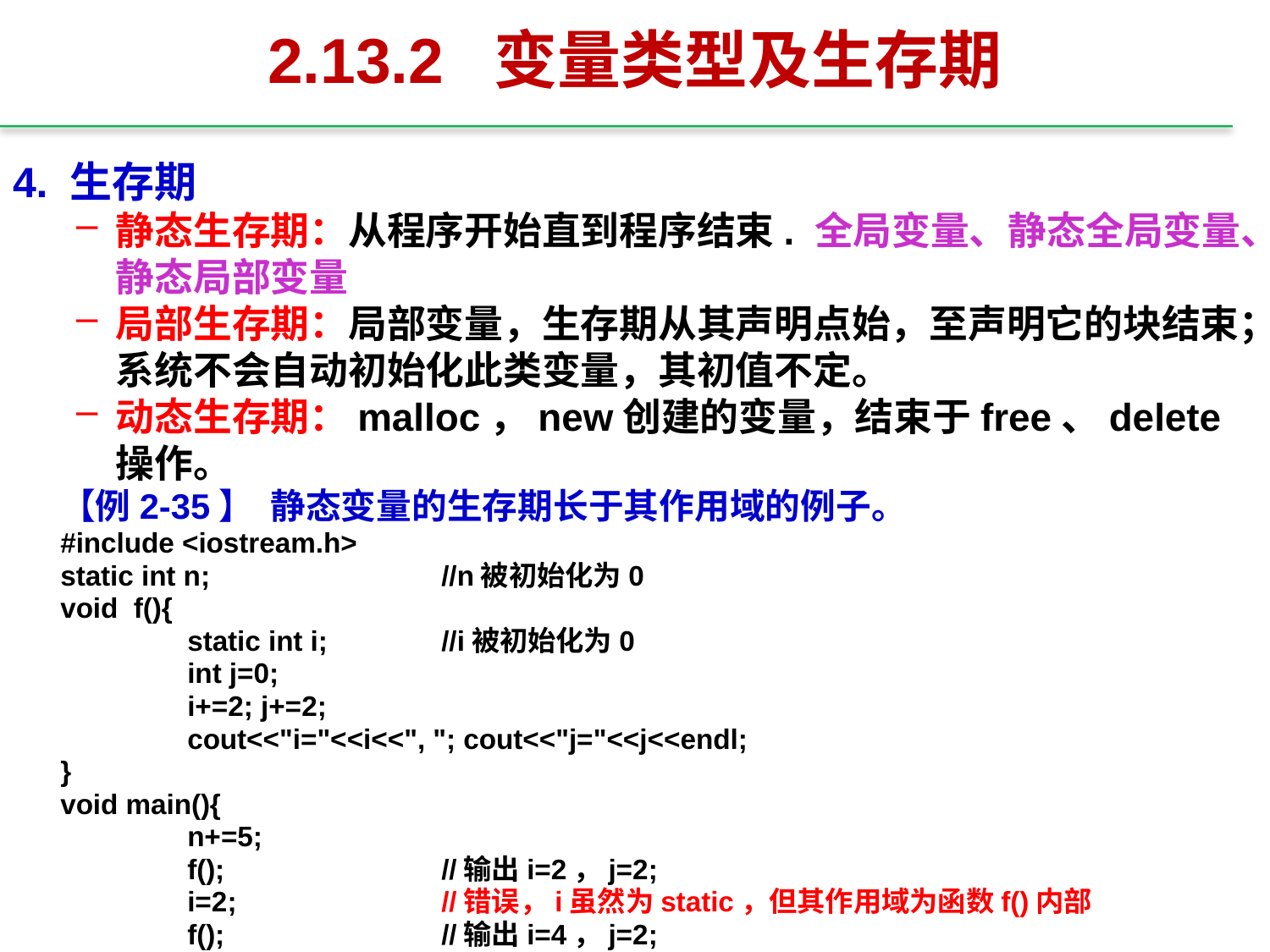

# 2.13.2  变量类型及生存期
4. 生存期
静态生存期：从程序开始直到程序结束. 全局变量、静态全局变量、静态局部变量
局部生存期：局部变量，生存期从其声明点始，至声明它的块结束；系统不会自动初始化此类变量，其初值不定。
动态生存期：malloc，new创建的变量，结束于free、delete操作。
	【例2-35】  静态变量的生存期长于其作用域的例子。
	#include <iostream.h>
	static int n;		//n被初始化为0
	void  f(){
		static int i;	//i被初始化为0
		int j=0;
		i+=2; j+=2;
		cout<<"i="<<i<<", "; cout<<"j="<<j<<endl;
	}
	void main(){
		n+=5;
		f();           		//输出i=2，j=2;
		i=2;           	//错误，i虽然为static，但其作用域为函数f()内部
		f();             	//输出i=4，j=2;
	}